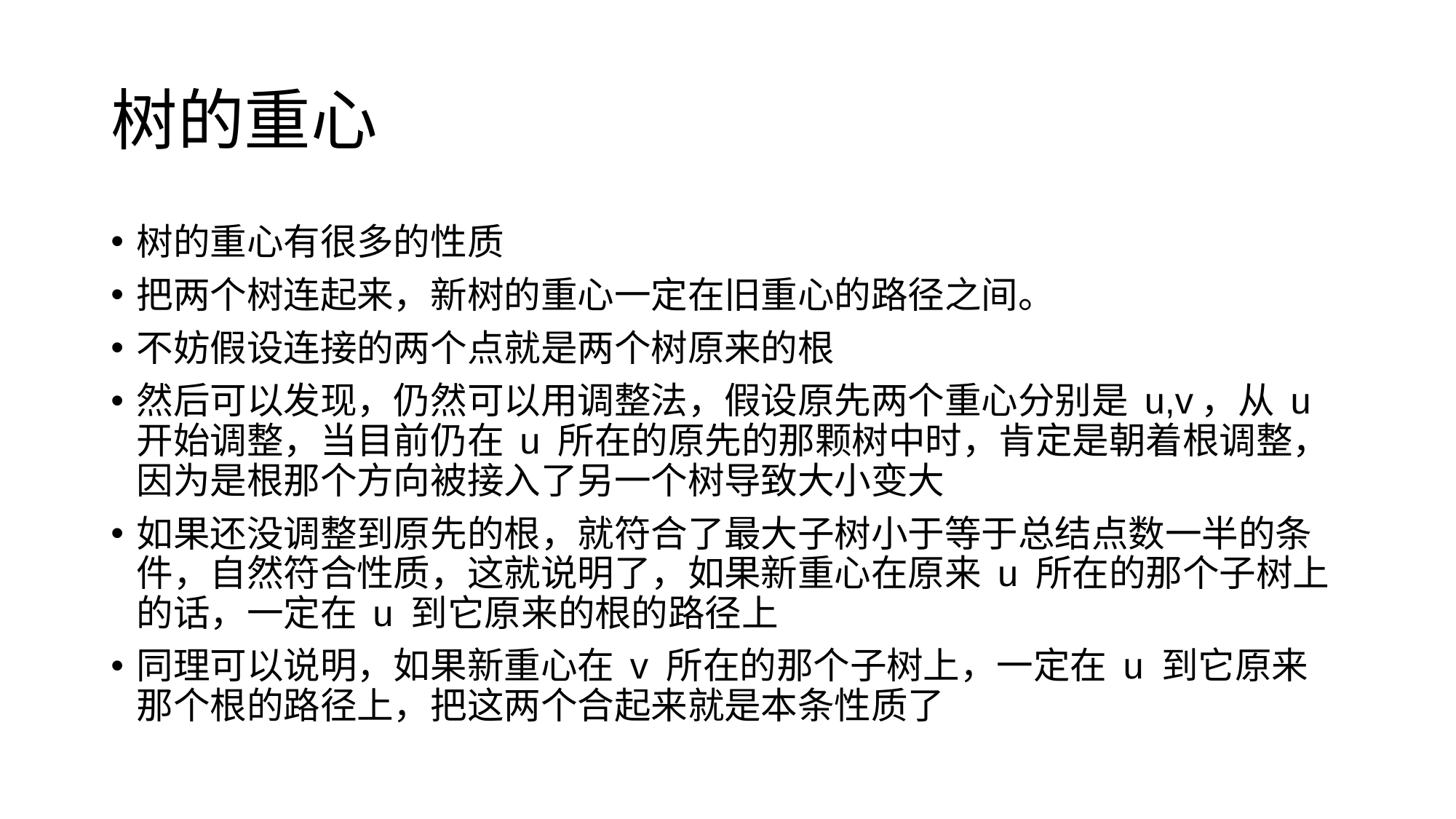

# 树的重心
树的重心有很多的性质
把两个树连起来，新树的重心一定在旧重心的路径之间。
不妨假设连接的两个点就是两个树原来的根
然后可以发现，仍然可以用调整法，假设原先两个重心分别是 u,v，从 u 开始调整，当目前仍在 u 所在的原先的那颗树中时，肯定是朝着根调整，因为是根那个方向被接入了另一个树导致大小变大
如果还没调整到原先的根，就符合了最大子树小于等于总结点数一半的条件，自然符合性质，这就说明了，如果新重心在原来 u 所在的那个子树上的话，一定在 u 到它原来的根的路径上
同理可以说明，如果新重心在 v 所在的那个子树上，一定在 u 到它原来那个根的路径上，把这两个合起来就是本条性质了